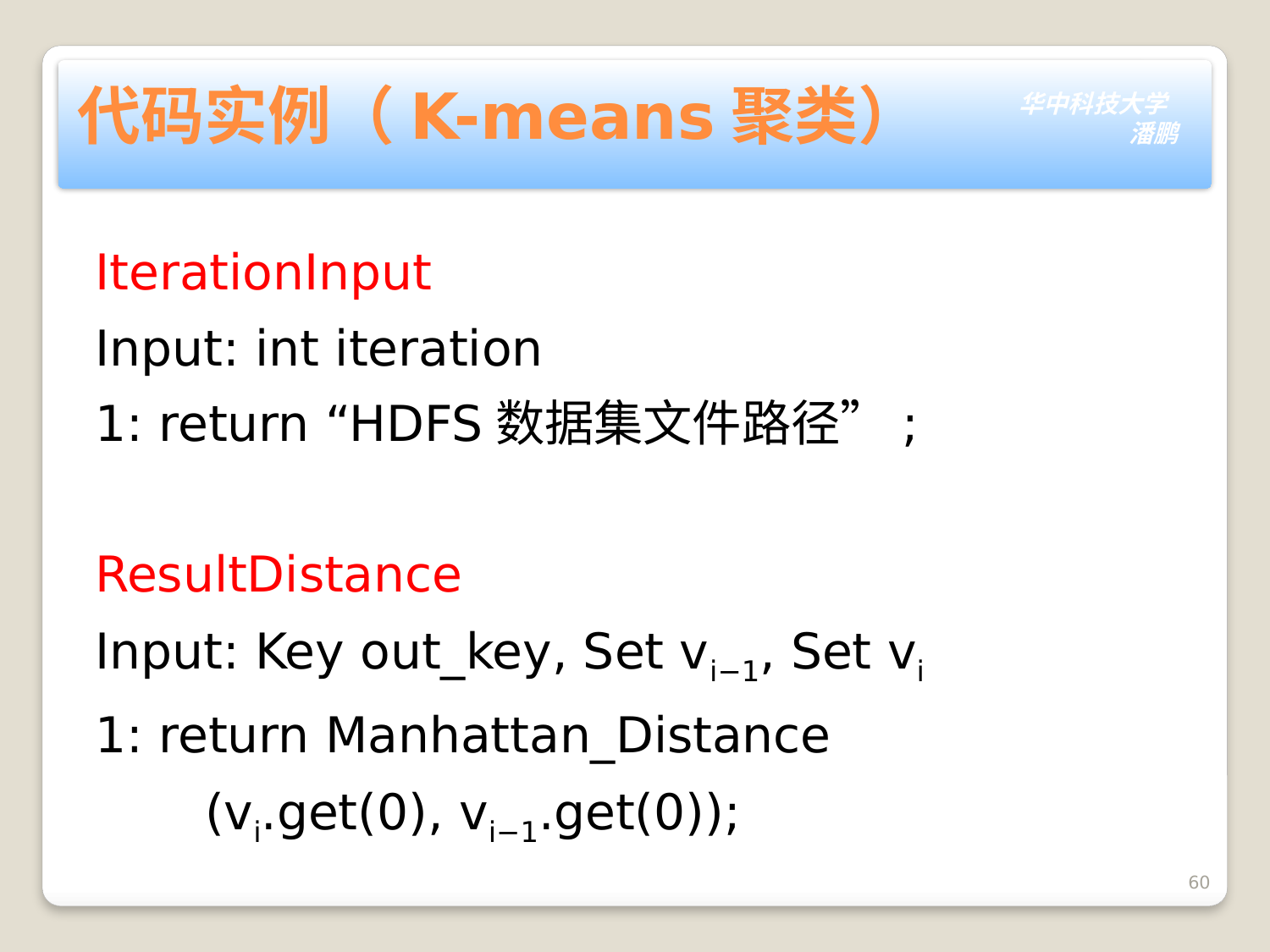

# 代码实例（K-means聚类）
IterationInput
Input: int iteration
1: return “HDFS数据集文件路径”;

ResultDistance
Input: Key out_key, Set vi−1, Set vi
1: return Manhattan_Distance
       (vi.get(0), vi−1.get(0));
60